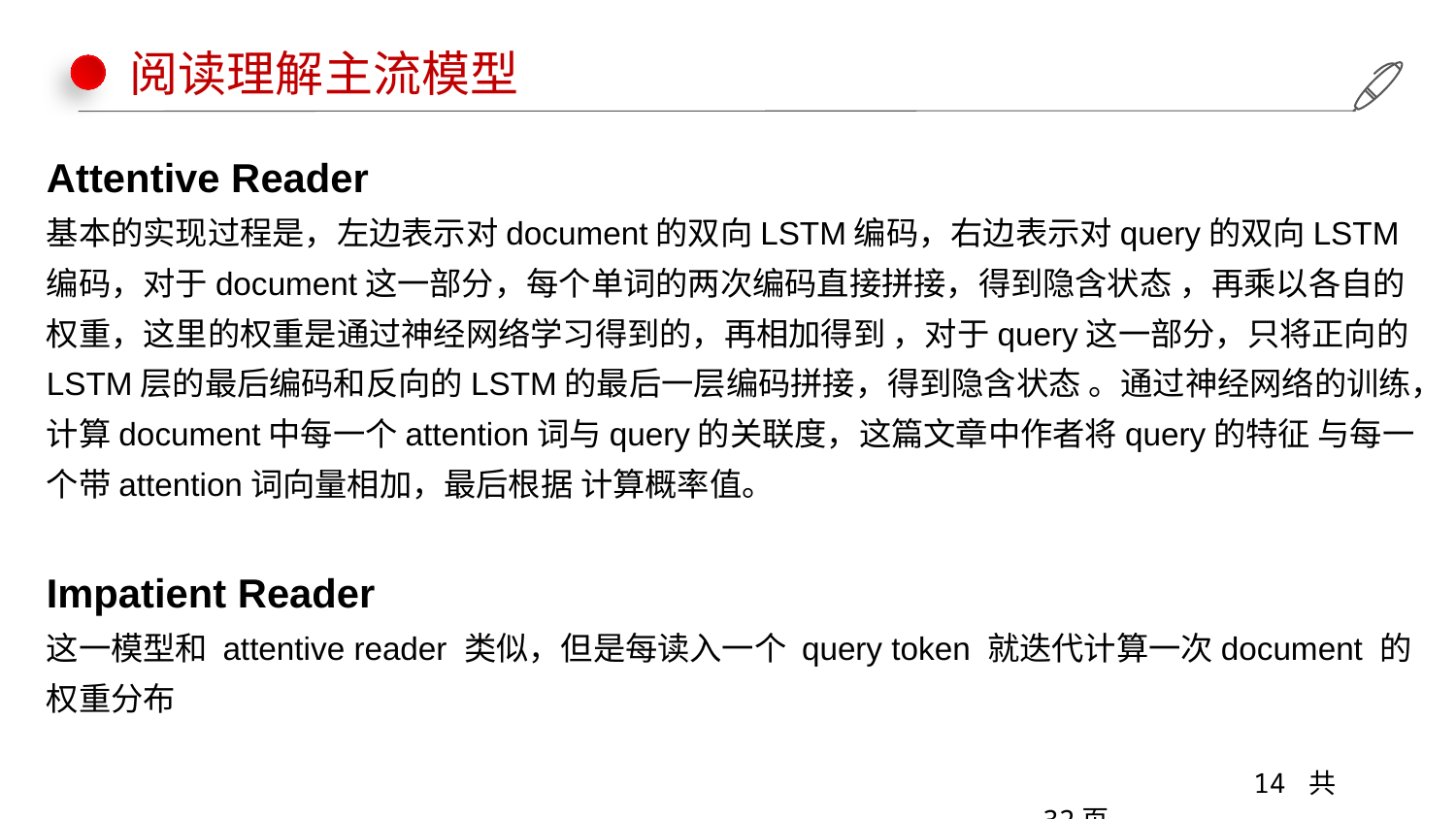

阅读理解主流模型

Attentive Reader
基本的实现过程是，左边表⽰对document的双向LSTM编码，右边表⽰对query的双向LSTM编码，对于document这⼀部分，每个单词的两次编码直接拼接，得到隐含状态 ，再乘以各⾃的权重，这⾥的权重是通过神经⽹络学习得到的，再相加得到 ，对于query这⼀部分，只将正向的LSTM层的最后编码和反向的LSTM的最后⼀层编码拼接，得到隐含状态 。通过神经⽹络的训练，计算document中每⼀个attention词与query的关联度，这篇⽂章中作者将query的特征 与每⼀个带attention词向量相加，最后根据 计算概率值。

Impatient Reader
这⼀模型和 attentive reader 类似，但是每读⼊⼀个 query token 就迭代计算⼀次document 的权重分布
	    14 共32页